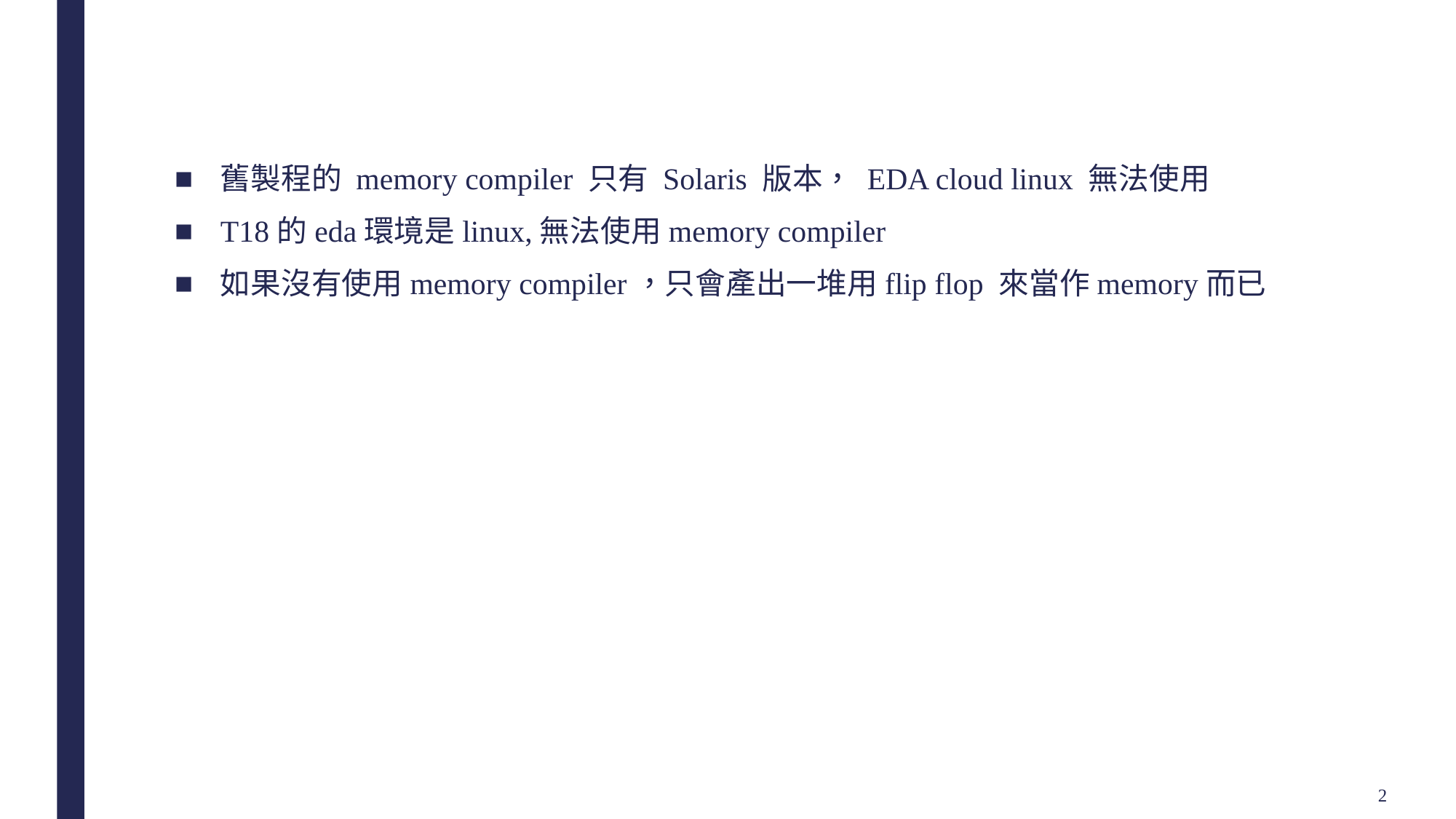

#
舊製程的 memory compiler 只有 Solaris 版本， EDA cloud linux 無法使用
T18的eda環境是linux,無法使用memory compiler
如果沒有使用memory compiler，只會產出一堆用flip flop 來當作memory而已
2